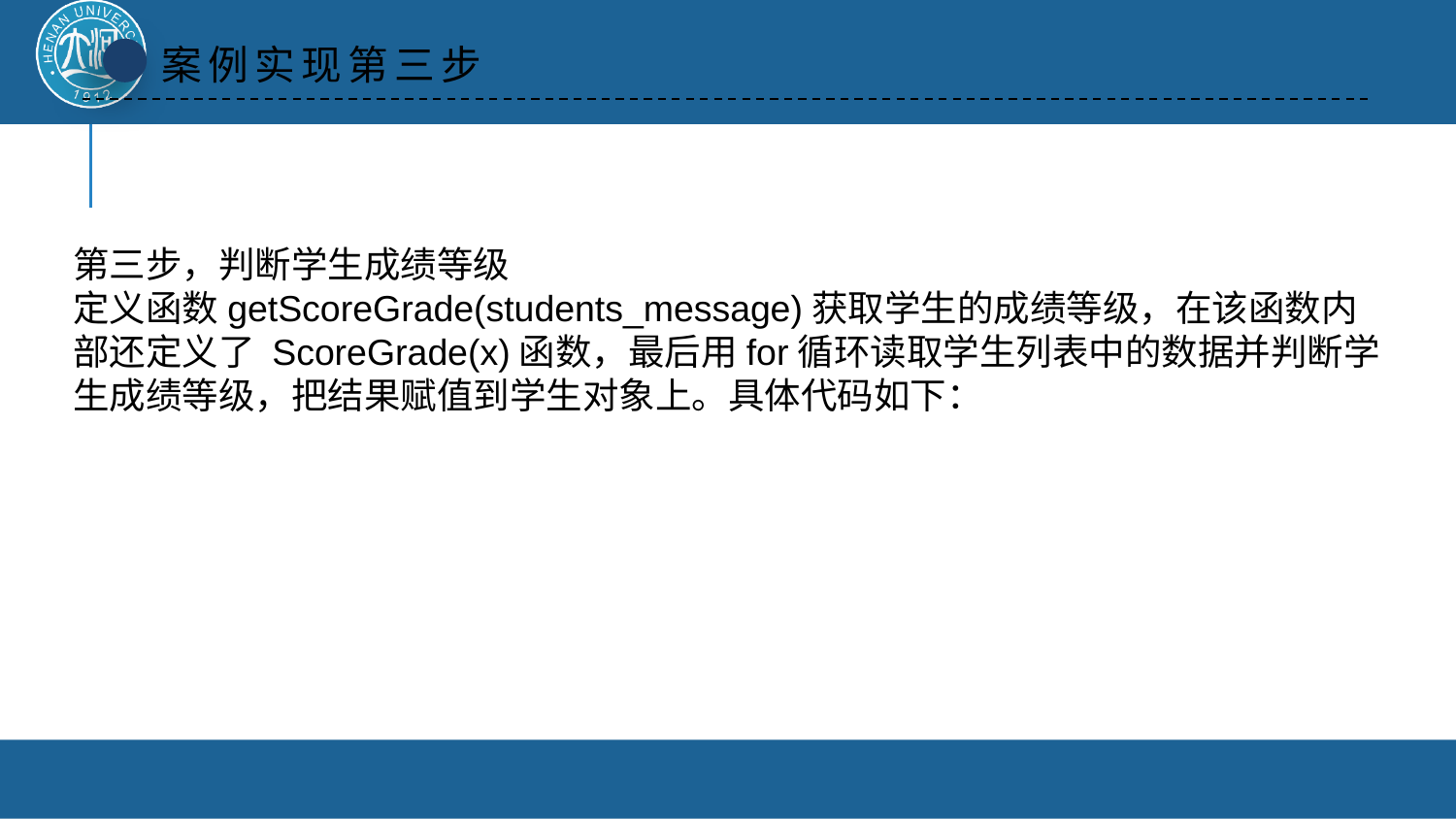

案例实现第三步

第三步，判断学生成绩等级
定义函数getScoreGrade(students_message)获取学生的成绩等级，在该函数内部还定义了 ScoreGrade(x)函数，最后用for循环读取学生列表中的数据并判断学生成绩等级，把结果赋值到学生对象上。具体代码如下：